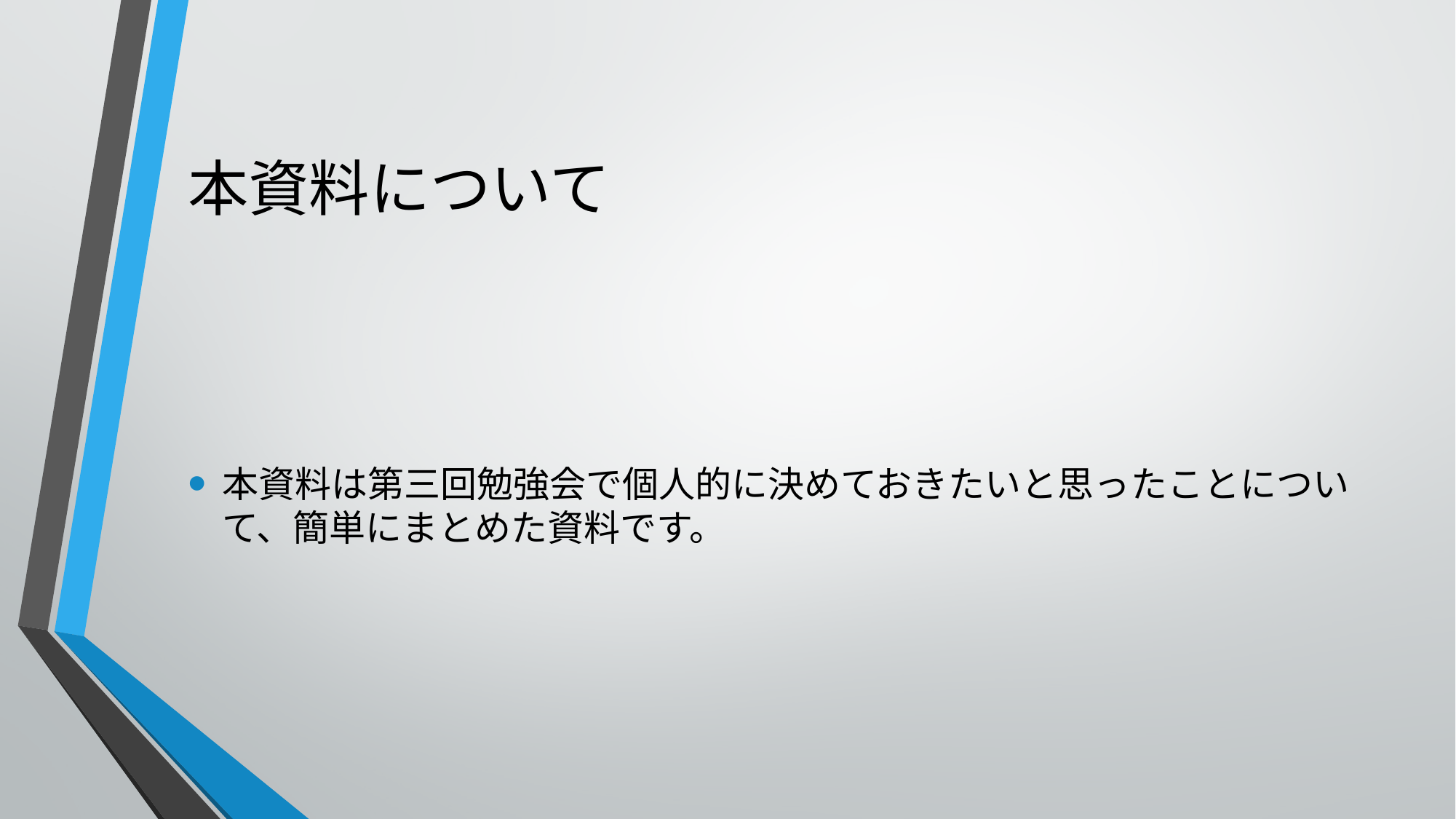

# 本資料について
本資料は第三回勉強会で個人的に決めておきたいと思ったことについて、簡単にまとめた資料です。